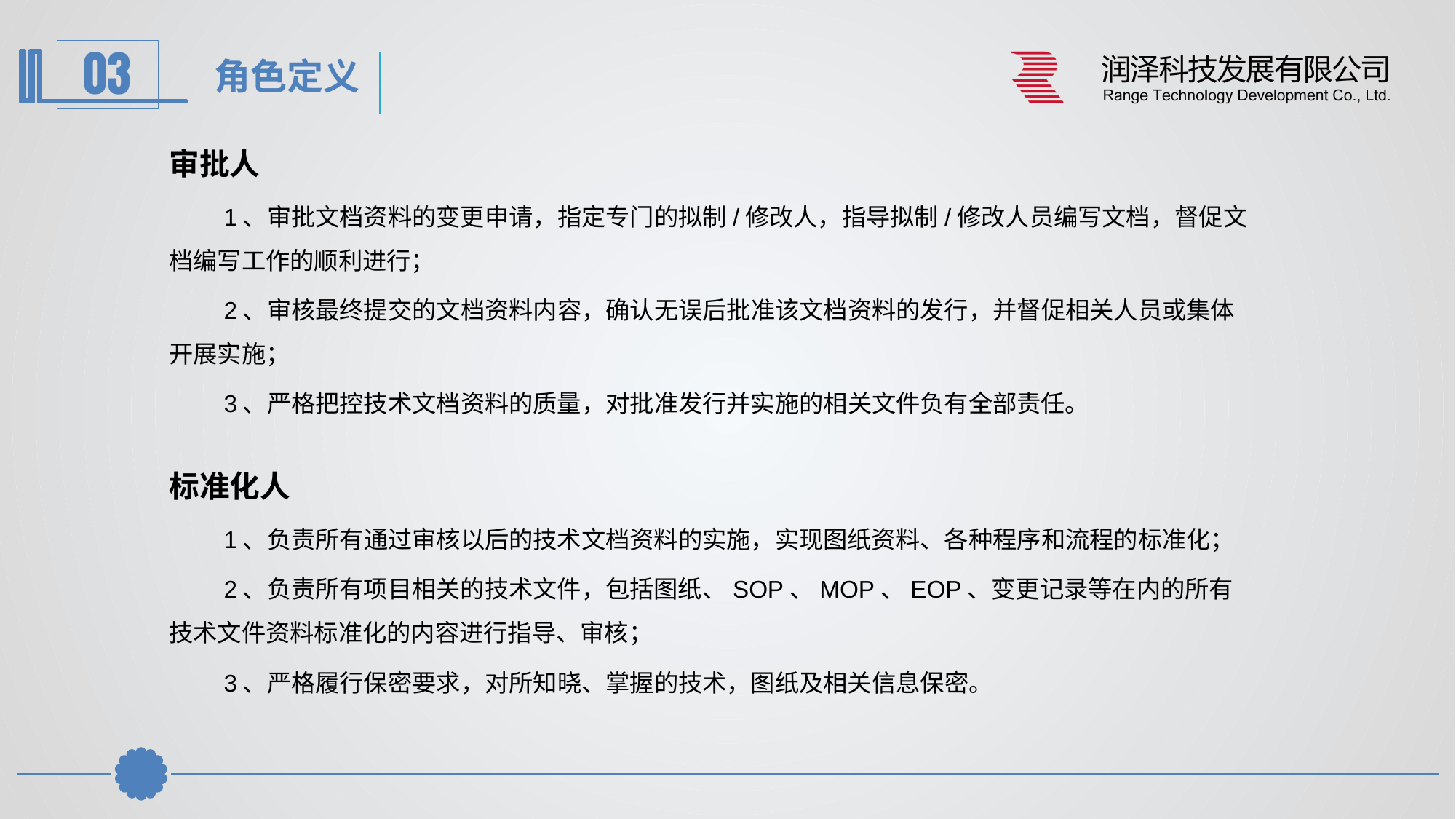

角色定义
审批人
1、审批文档资料的变更申请，指定专门的拟制/修改人，指导拟制/修改人员编写文档，督促文档编写工作的顺利进行；
2、审核最终提交的文档资料内容，确认无误后批准该文档资料的发行，并督促相关人员或集体开展实施；
3、严格把控技术文档资料的质量，对批准发行并实施的相关文件负有全部责任。
标准化人
1、负责所有通过审核以后的技术文档资料的实施，实现图纸资料、各种程序和流程的标准化；
2、负责所有项目相关的技术文件，包括图纸、SOP、MOP、EOP、变更记录等在内的所有技术文件资料标准化的内容进行指导、审核；
3、严格履行保密要求，对所知晓、掌握的技术，图纸及相关信息保密。
13